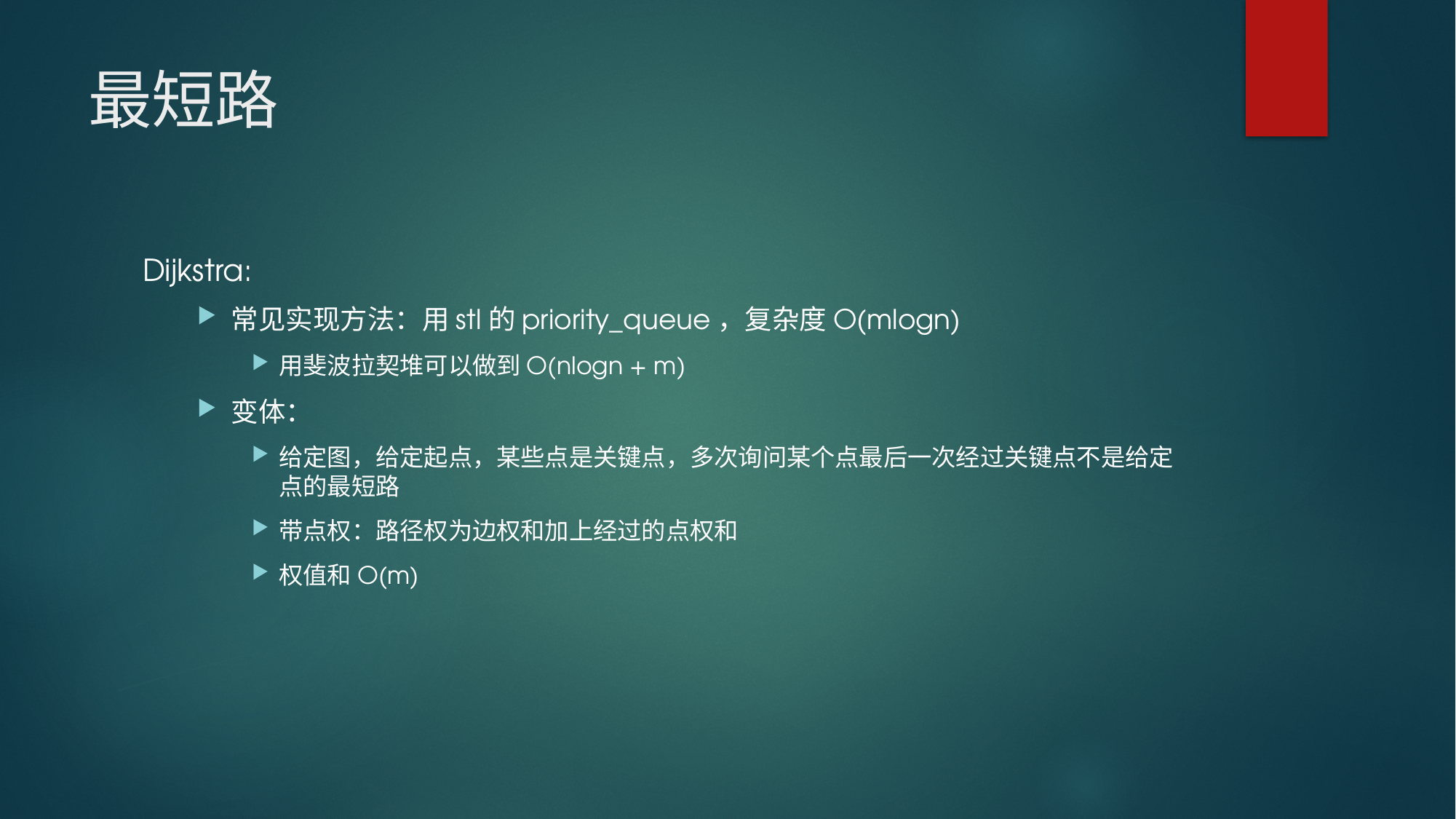

# 最短路
Dijkstra:
常见实现方法：用stl的priority_queue，复杂度O(mlogn)
用斐波拉契堆可以做到O(nlogn + m)
变体：
给定图，给定起点，某些点是关键点，多次询问某个点最后一次经过关键点不是给定点的最短路
带点权：路径权为边权和加上经过的点权和
权值和O(m)